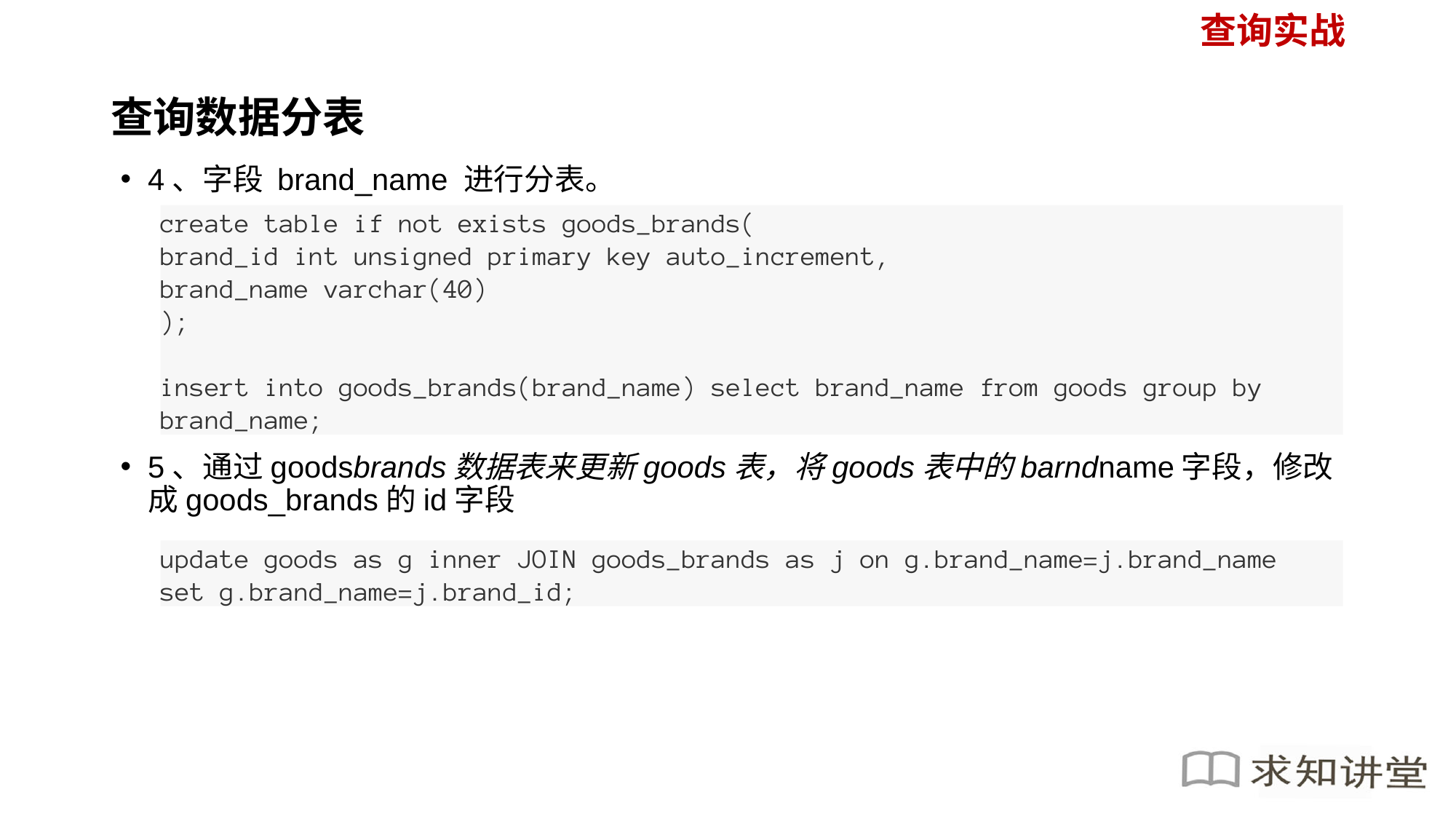

查询实战
# 查询数据分表
4、字段 brand_name 进行分表。

5、通过goodsbrands数据表来更新goods表，将goods表中的barndname字段，修改成goods_brands的id字段

create table if not exists goods_brands(
brand_id int unsigned primary key auto_increment,
brand_name varchar(40)
);

insert into goods_brands(brand_name) select brand_name from goods group by brand_name;
update goods as g inner JOIN goods_brands as j on g.brand_name=j.brand_name
set g.brand_name=j.brand_id;